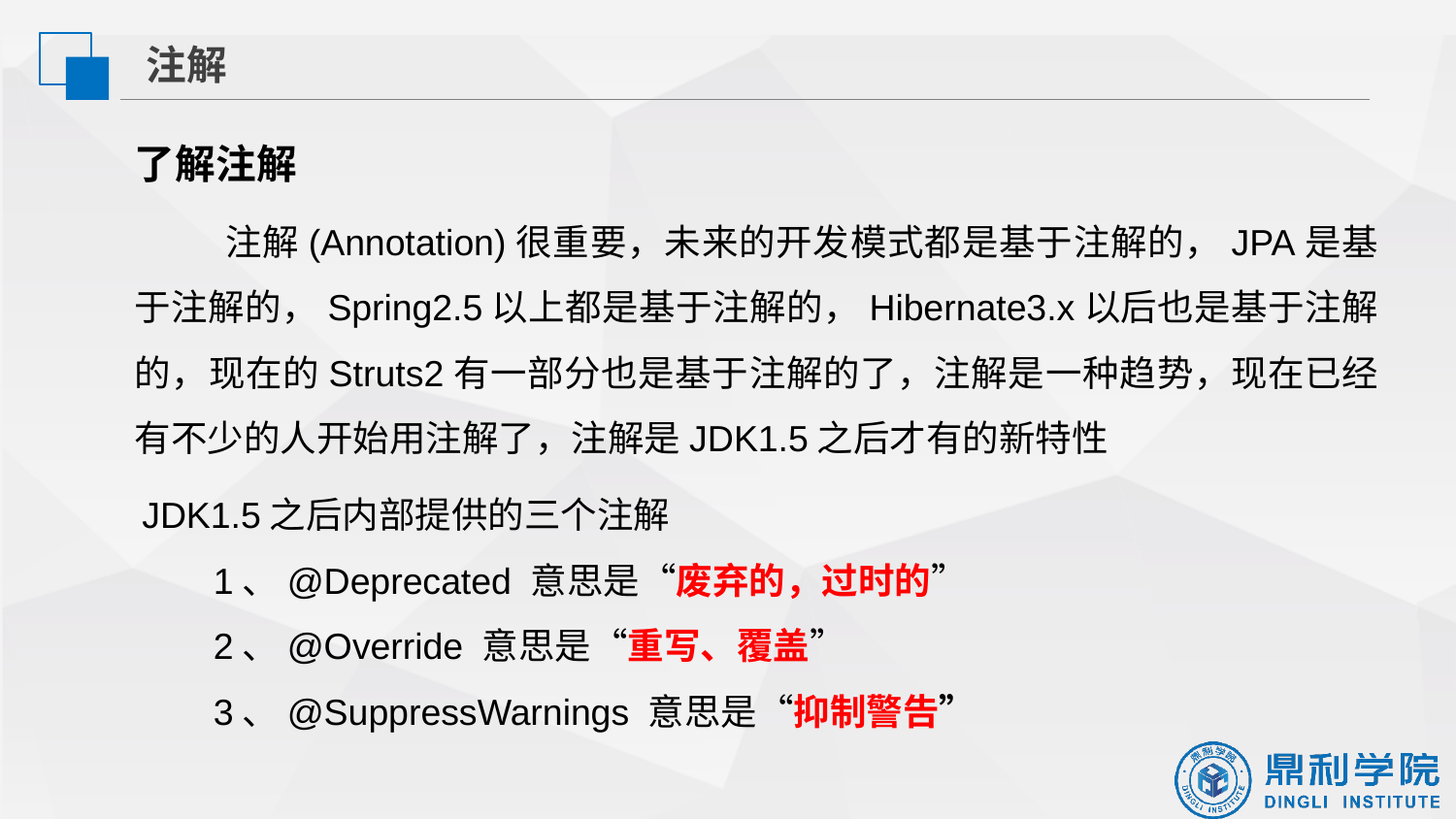

注解
了解注解
         注解(Annotation)很重要，未来的开发模式都是基于注解的，JPA是基于注解的，Spring2.5以上都是基于注解的，Hibernate3.x以后也是基于注解的，现在的Struts2有一部分也是基于注解的了，注解是一种趋势，现在已经有不少的人开始用注解了，注解是JDK1.5之后才有的新特性
JDK1.5之后内部提供的三个注解
       1、@Deprecated 意思是“废弃的，过时的”
       2、@Override 意思是“重写、覆盖”
       3、@SuppressWarnings 意思是“抑制警告”